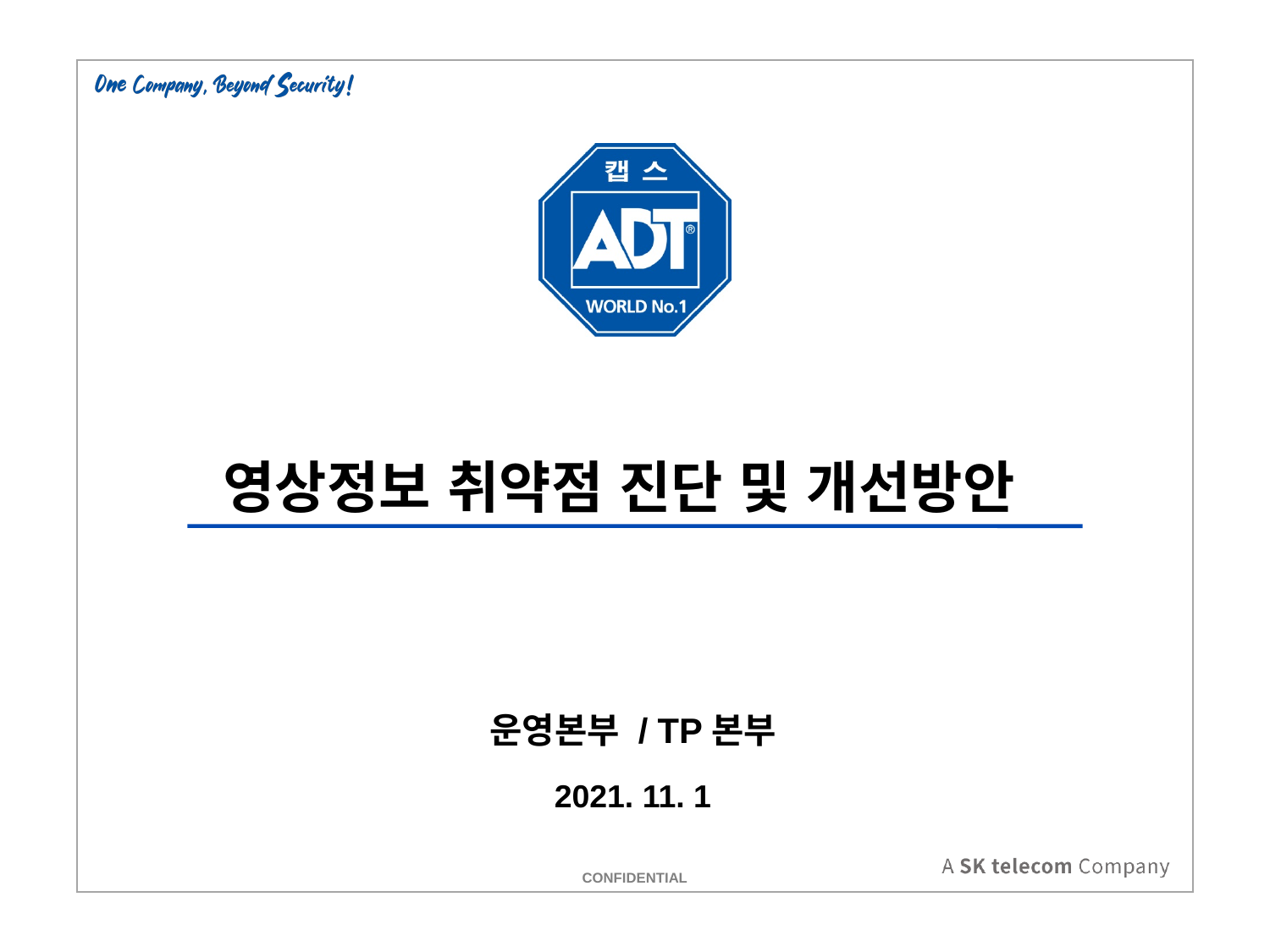

영상정보 취약점 진단 및 개선방안
운영본부 / TP본부
2021. 11. 1